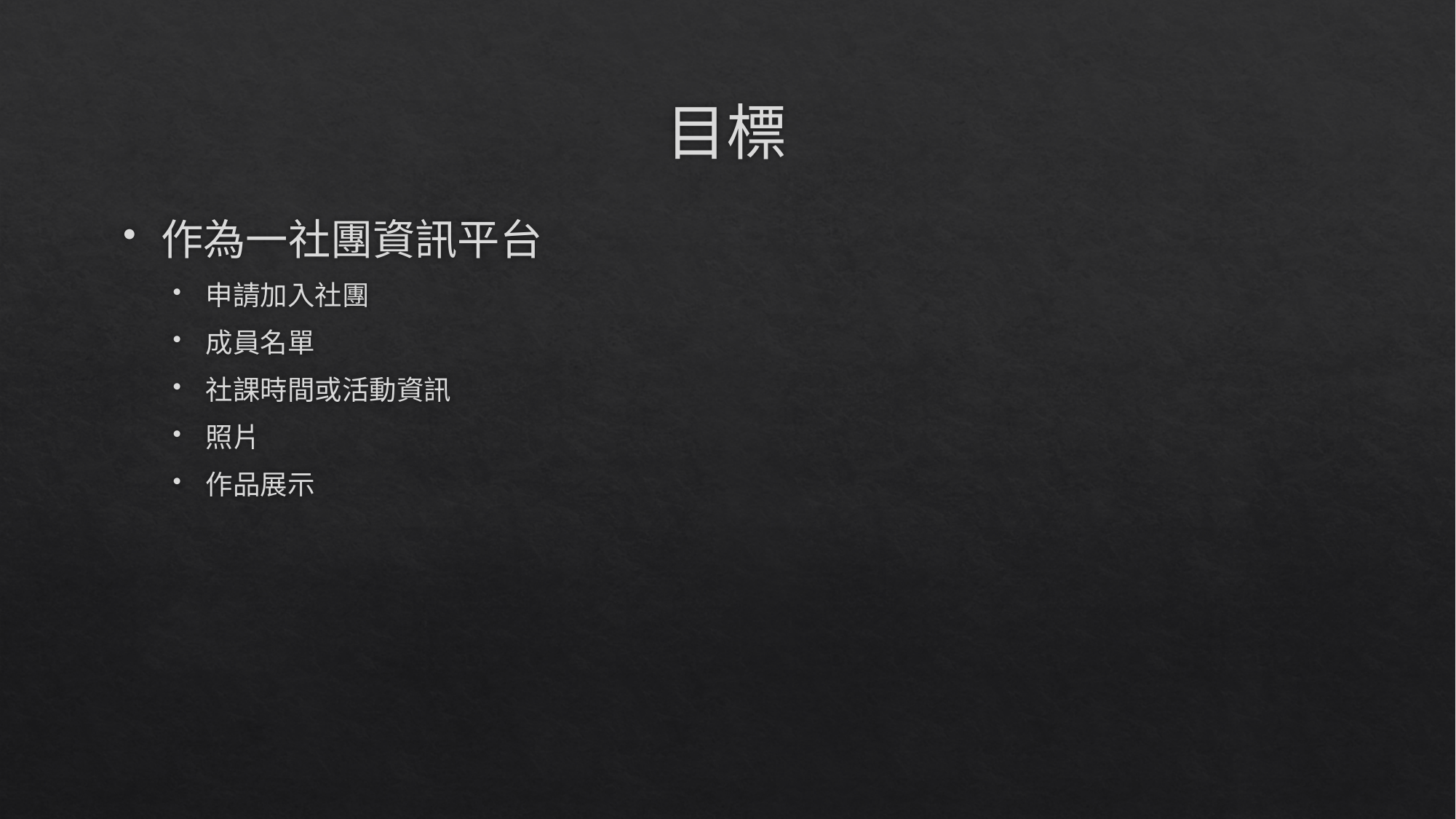

# 目標
作為一社團資訊平台
申請加入社團
成員名單
社課時間或活動資訊
照片
作品展示